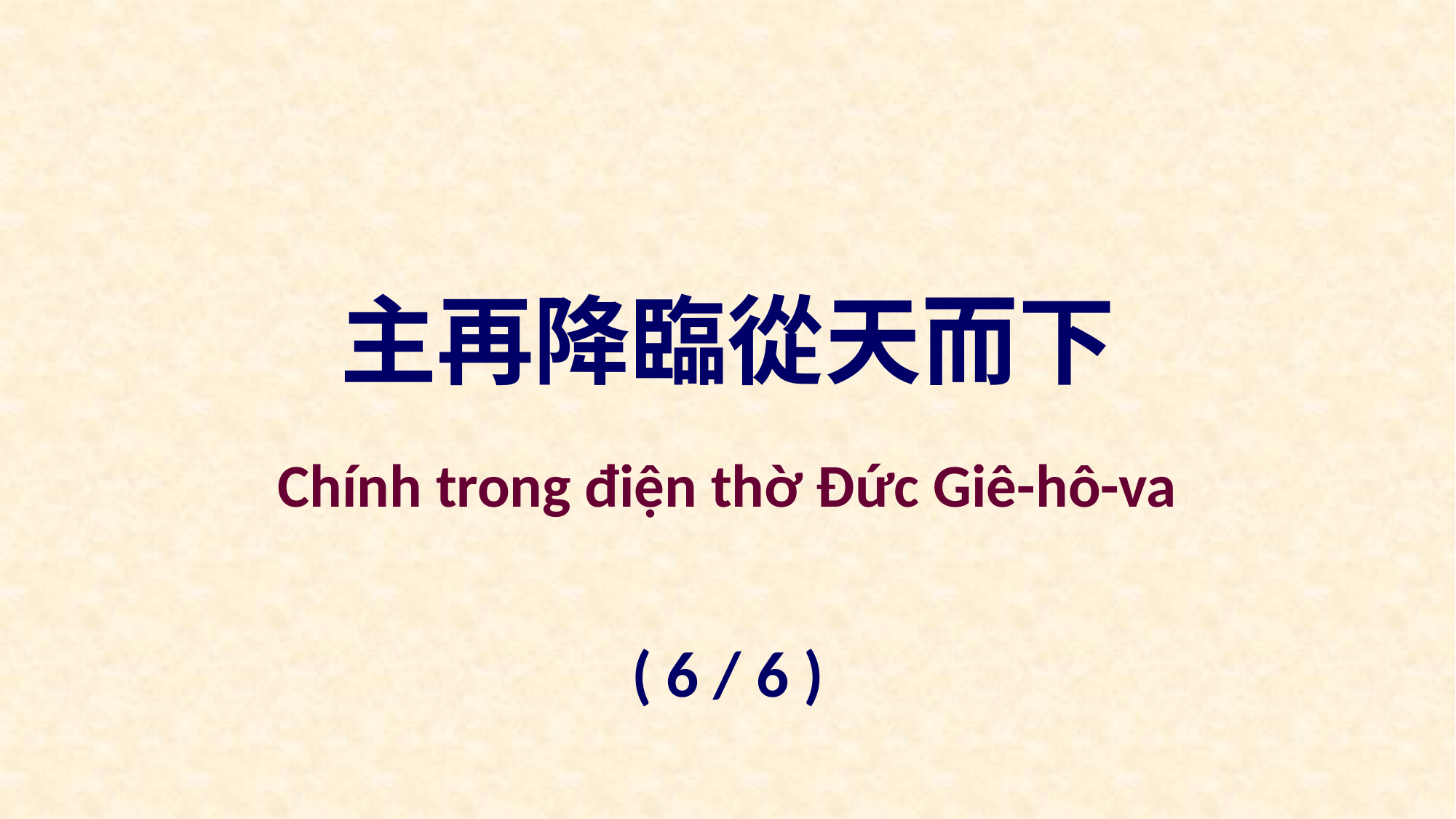

主再降臨從天而下
Chính trong điện thờ Đức Giê-hô-va
( 6 / 6 )